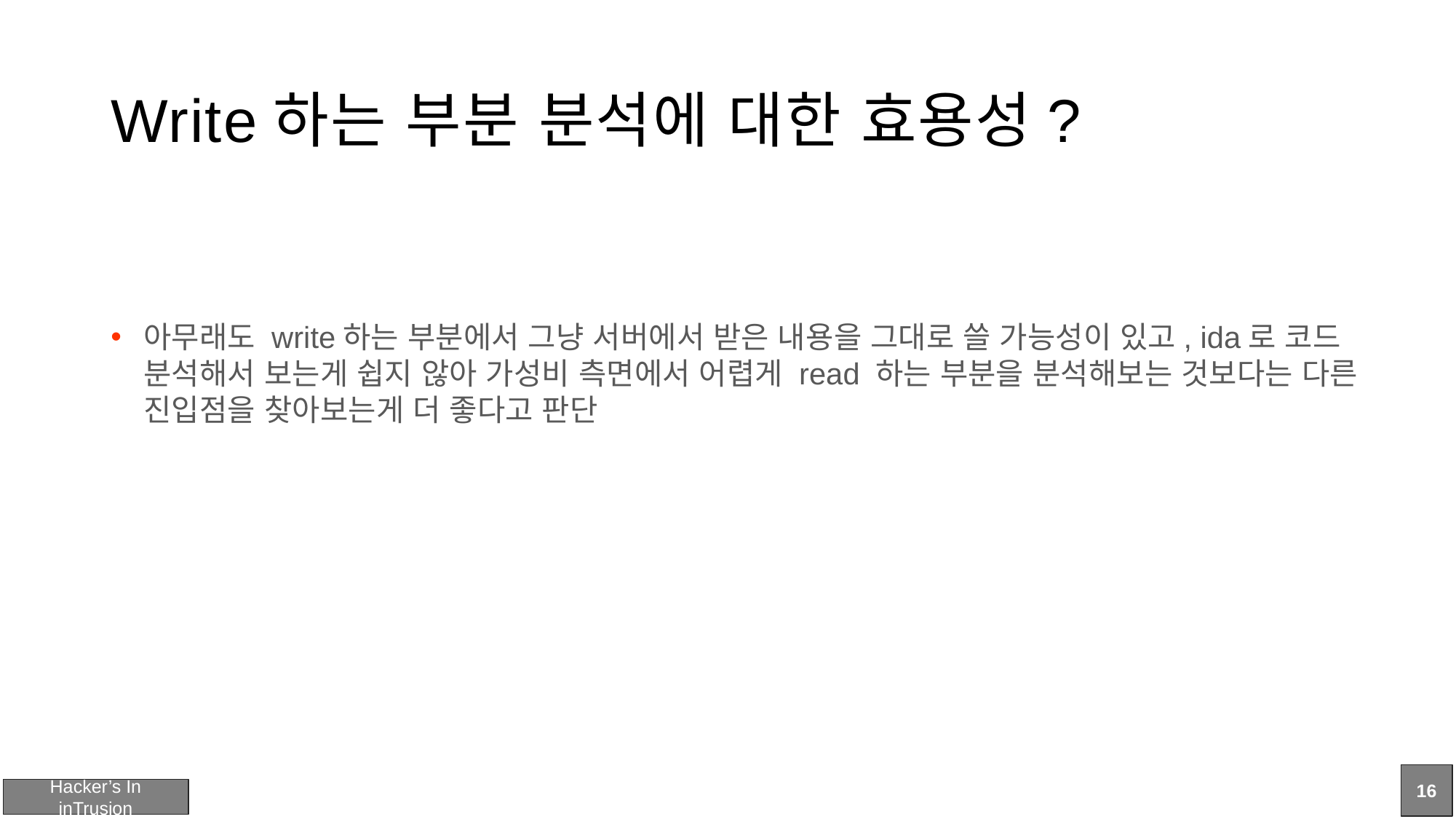

# Write하는 부분 분석에 대한 효용성?
아무래도 write하는 부분에서 그냥 서버에서 받은 내용을 그대로 쓸 가능성이 있고, ida로 코드 분석해서 보는게 쉽지 않아 가성비 측면에서 어렵게 read 하는 부분을 분석해보는 것보다는 다른 진입점을 찾아보는게 더 좋다고 판단

16
Hacker’s In inTrusion